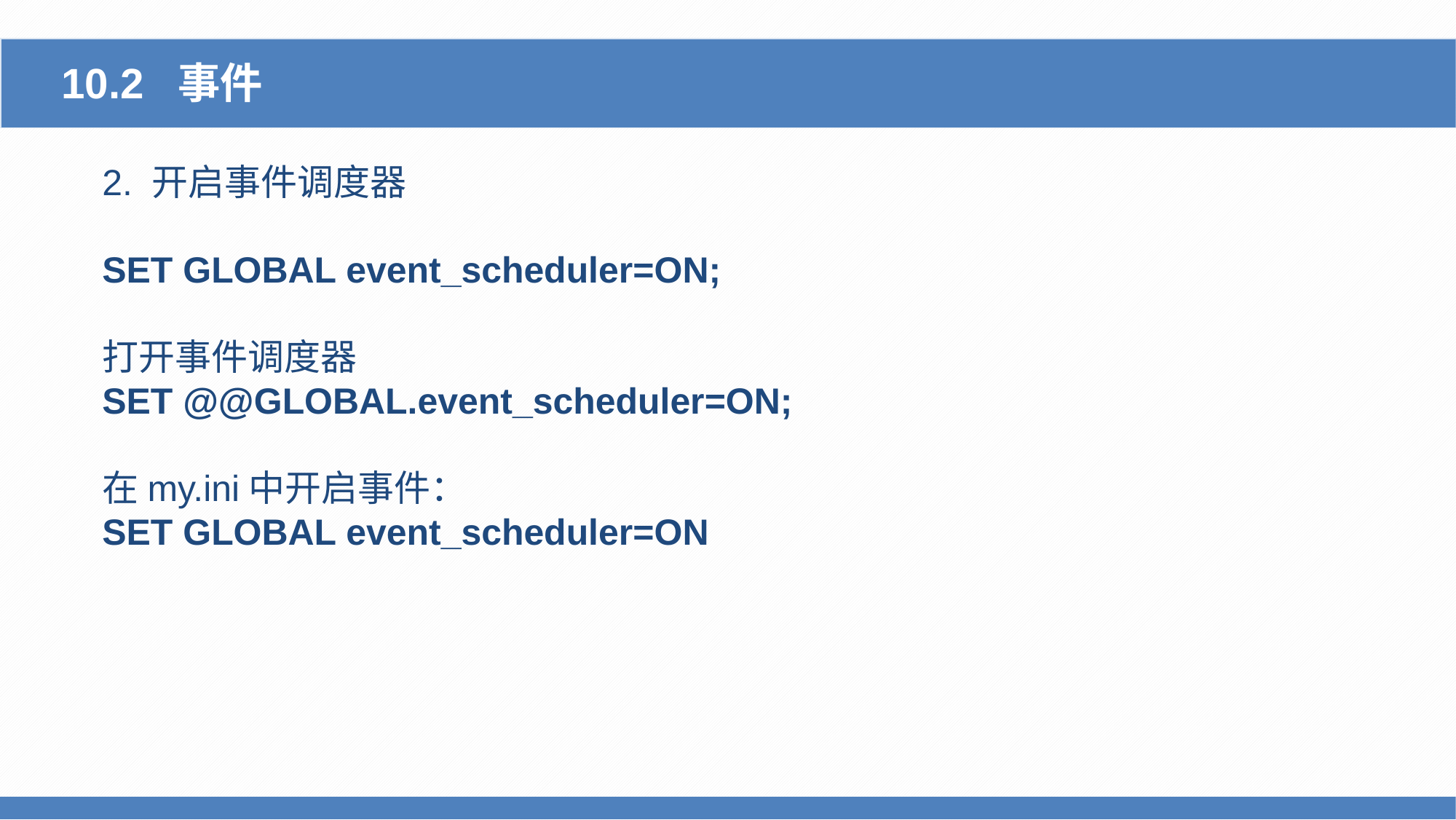

10.2  事件
2. 开启事件调度器

SET GLOBAL event_scheduler=ON;

打开事件调度器
SET @@GLOBAL.event_scheduler=ON;

在my.ini中开启事件：
SET GLOBAL event_scheduler=ON